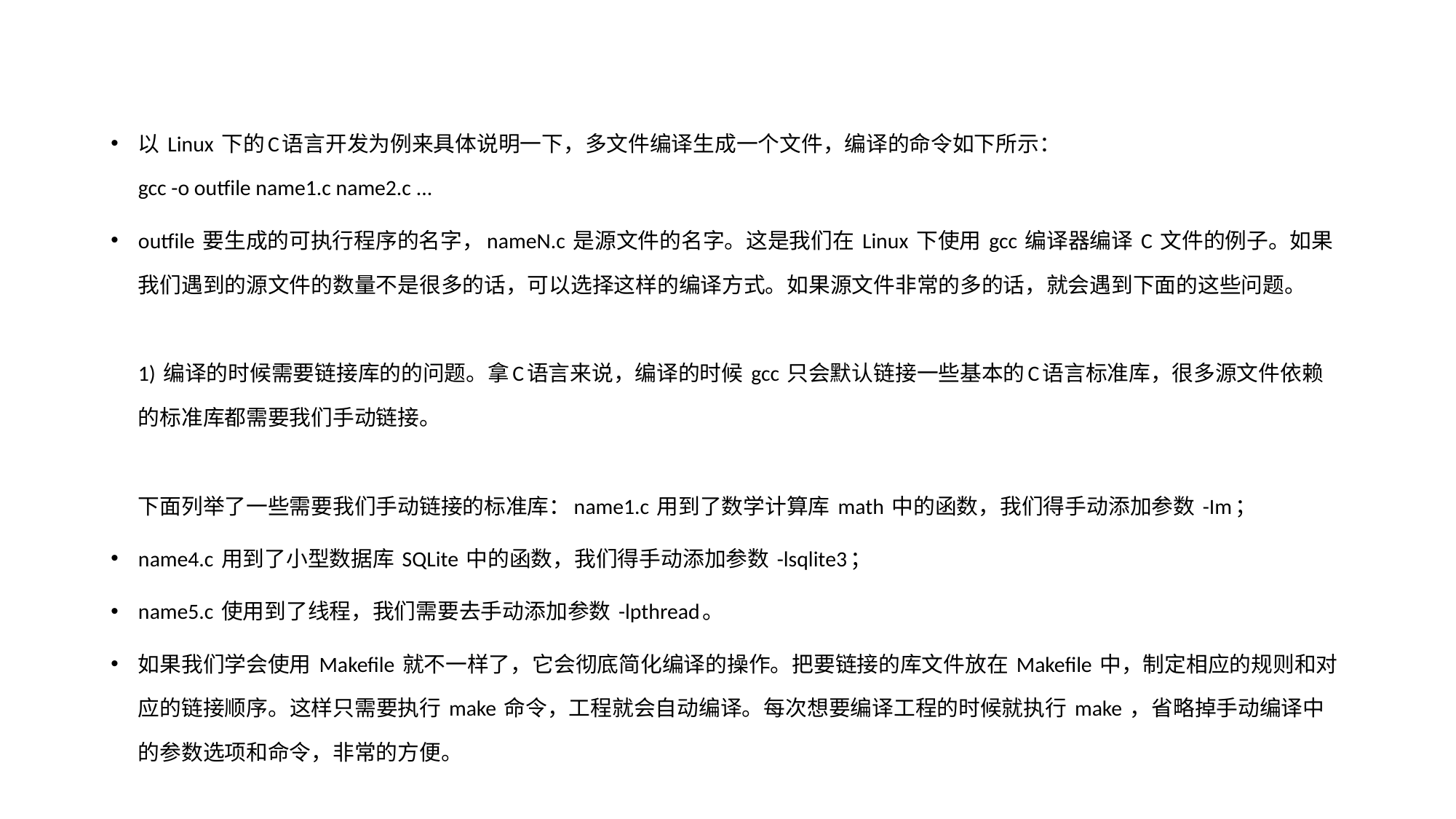

以 Linux 下的C语言开发为例来具体说明一下，多文件编译生成一个文件，编译的命令如下所示：
gcc -o outfile name1.c name2.c ...
outfile 要生成的可执行程序的名字，nameN.c 是源文件的名字。这是我们在 Linux 下使用 gcc 编译器编译 C 文件的例子。如果我们遇到的源文件的数量不是很多的话，可以选择这样的编译方式。如果源文件非常的多的话，就会遇到下面的这些问题。
1) 编译的时候需要链接库的的问题。拿C语言来说，编译的时候 gcc 只会默认链接一些基本的C语言标准库，很多源文件依赖的标准库都需要我们手动链接。
下面列举了一些需要我们手动链接的标准库：name1.c 用到了数学计算库 math 中的函数，我们得手动添加参数 -Im；
name4.c 用到了小型数据库 SQLite 中的函数，我们得手动添加参数 -lsqlite3；
name5.c 使用到了线程，我们需要去手动添加参数 -lpthread。
如果我们学会使用 Makefile 就不一样了，它会彻底简化编译的操作。把要链接的库文件放在 Makefile 中，制定相应的规则和对应的链接顺序。这样只需要执行 make 命令，工程就会自动编译。每次想要编译工程的时候就执行 make ，省略掉手动编译中的参数选项和命令，非常的方便。